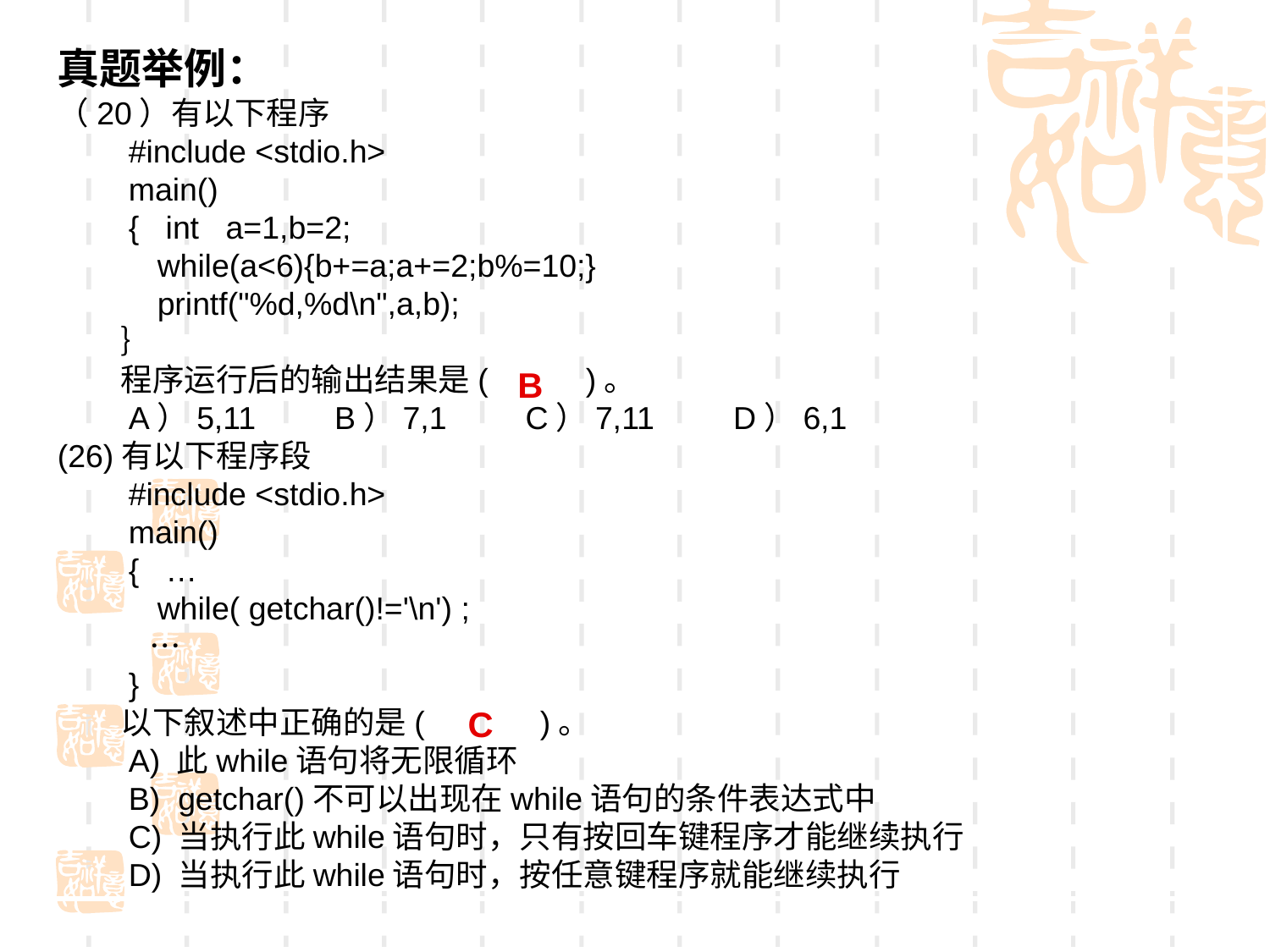

真题举例：
（20）有以下程序
　　#include <stdio.h>
　　main()
　　{   int   a=1,b=2;
　  　  while(a<6){b+=a;a+=2;b%=10;}
　　    printf("%d,%d\n",a,b);
　　｝
　　程序运行后的输出结果是(           )。
　　A）5,11　　B）7,1　　C）7,11　　D）6,1
(26)有以下程序段
　　#include <stdio.h>
　　main()
　　{   …
　　    while( getchar()!='\n') ;
　　    …
　　}
　　以下叙述中正确的是(             )。
　　A) 此while语句将无限循环
　　B)  getchar()不可以出现在while语句的条件表达式中
　　C) 当执行此while语句时，只有按回车键程序才能继续执行
　　D) 当执行此while语句时，按任意键程序就能继续执行
B
C